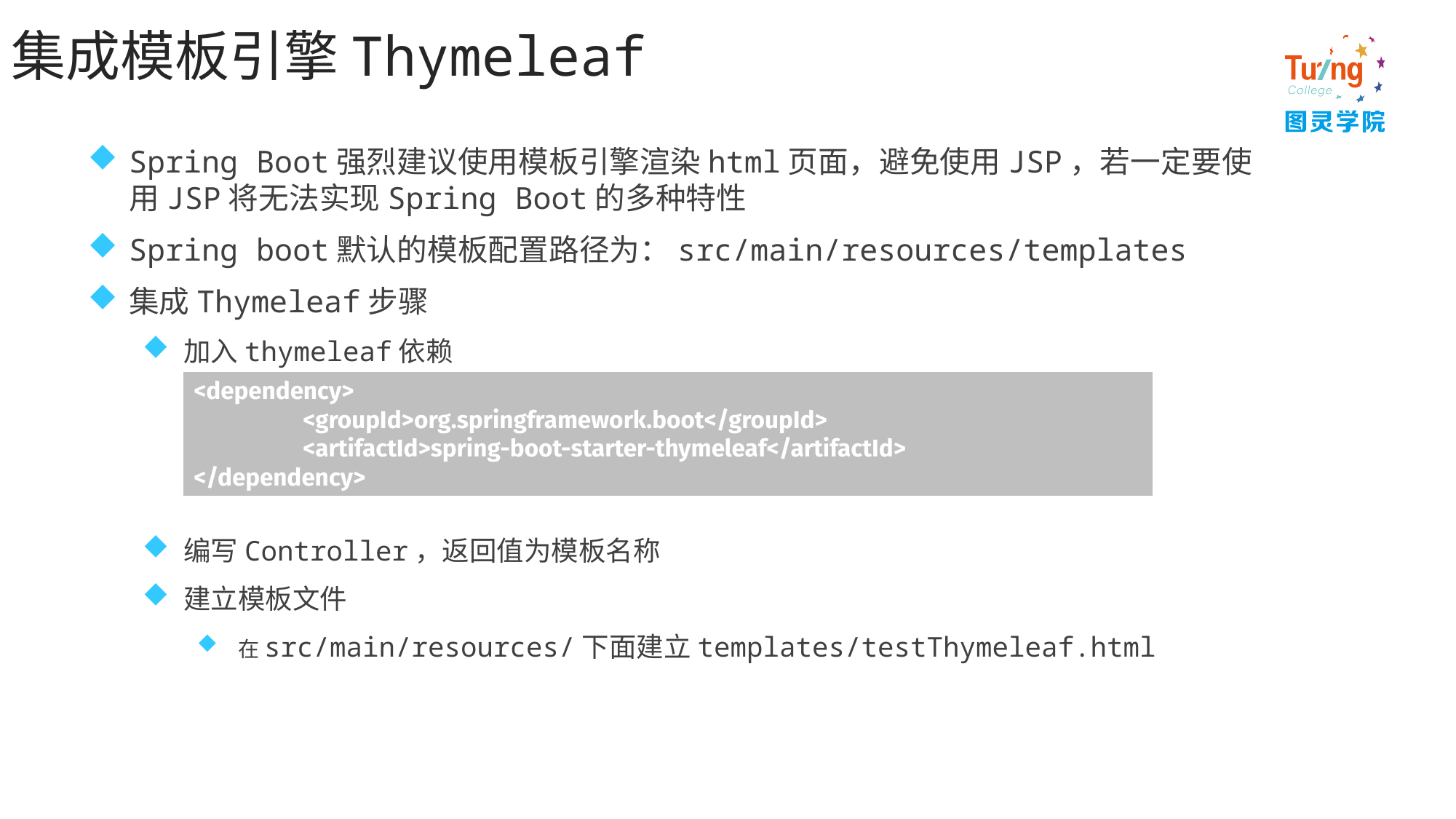

# 集成模板引擎Thymeleaf
Spring Boot强烈建议使用模板引擎渲染html页面，避免使用JSP，若一定要使用JSP将无法实现Spring Boot的多种特性
Spring boot默认的模板配置路径为：src/main/resources/templates
集成Thymeleaf步骤
加入thymeleaf依赖

编写Controller，返回值为模板名称
建立模板文件
在src/main/resources/下面建立templates/testThymeleaf.html
| <dependency> <groupId>org.springframework.boot</groupId> <artifactId>spring-boot-starter-thymeleaf</artifactId> </dependency> |
| --- |